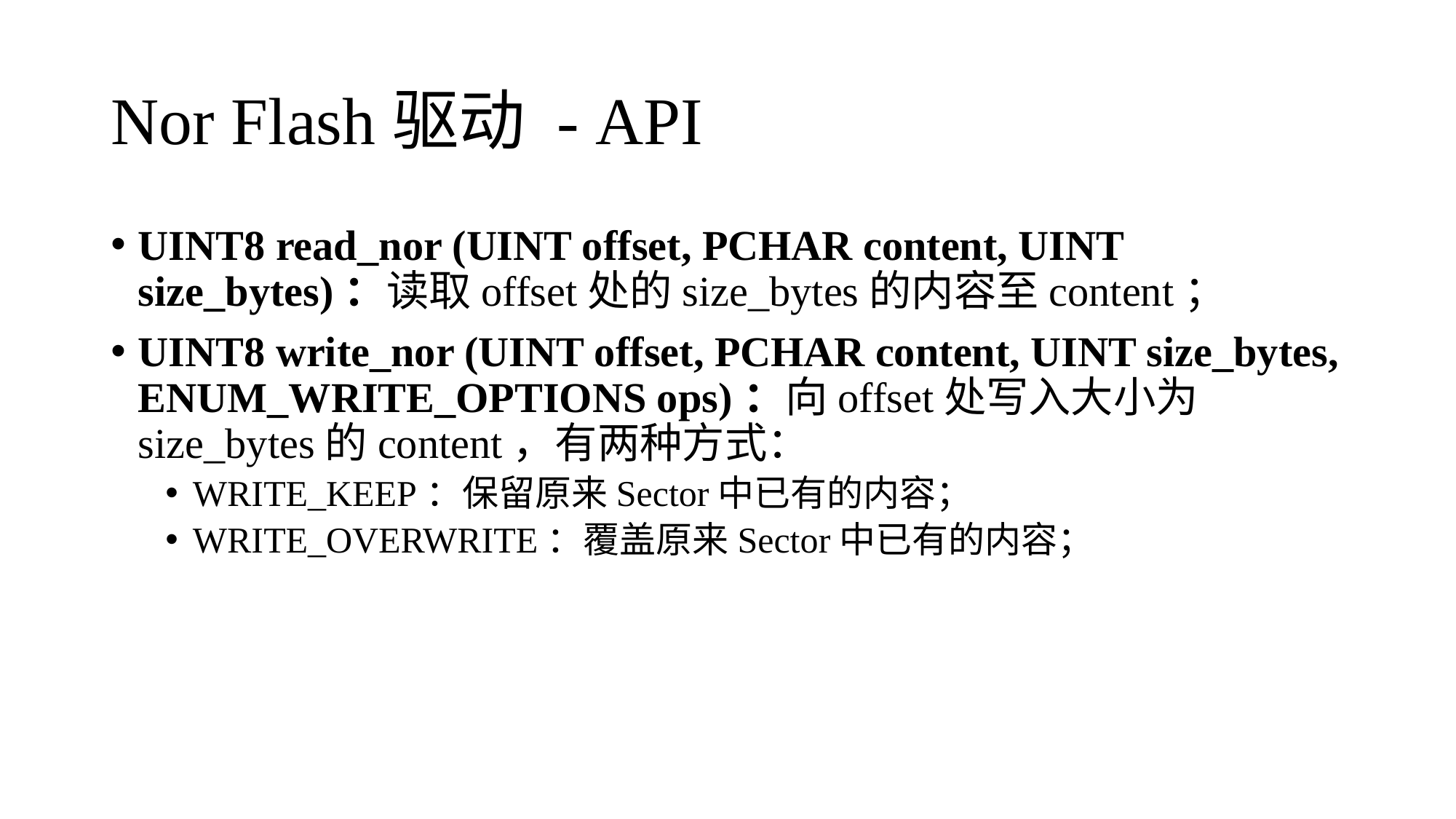

# Nor Flash驱动 - API
UINT8 read_nor (UINT offset, PCHAR content, UINT size_bytes)：读取offset处的size_bytes的内容至content；
UINT8 write_nor (UINT offset, PCHAR content, UINT size_bytes, ENUM_WRITE_OPTIONS ops)：向offset处写入大小为size_bytes的content，有两种方式：
WRITE_KEEP：保留原来Sector中已有的内容；
WRITE_OVERWRITE：覆盖原来Sector中已有的内容；